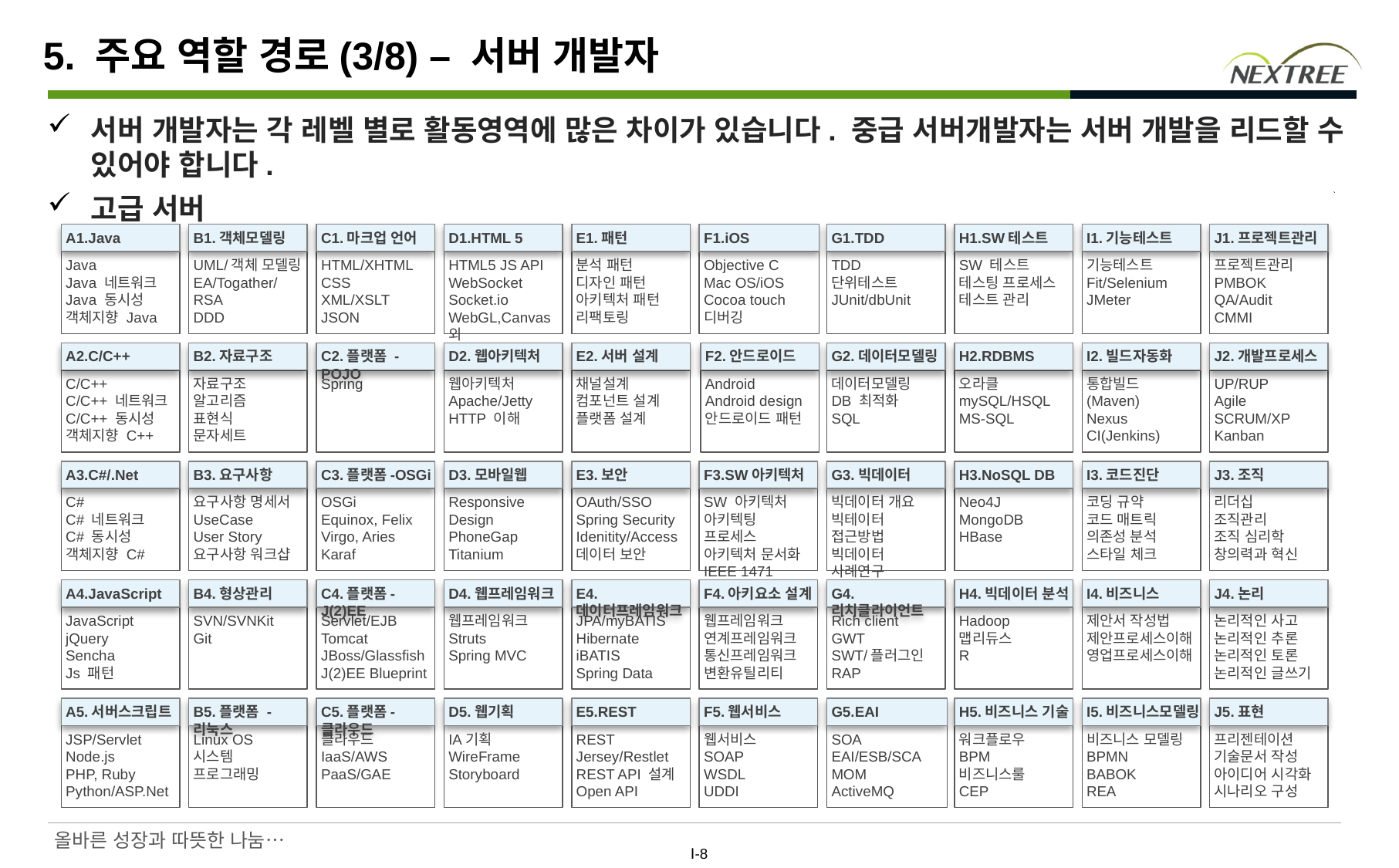

# 5. 주요 역할 경로(3/8) – 서버 개발자
서버 개발자는 각 레벨 별로 활동영역에 많은 차이가 있습니다. 중급 서버개발자는 서버 개발을 리드할 수 있어야 합니다.
고급 서버
A1.Java
B1.객체모델링
C1.마크업 언어
D1.HTML 5
E1.패턴
F1.iOS
G1.TDD
H1.SW테스트
I1.기능테스트
J1.프로젝트관리
Java
Java 네트워크
Java 동시성
객체지향 Java
UML/객체 모델링
EA/Togather/
RSA
DDD
HTML/XHTML
CSS
XML/XSLT
JSON
HTML5 JS API
WebSocket
Socket.io
WebGL,Canvas외
분석 패턴
디자인 패턴
아키텍처 패턴
리팩토링
Objective C
Mac OS/iOS
Cocoa touch
디버깅
TDD
단위테스트
JUnit/dbUnit
SW 테스트
테스팅 프로세스
테스트 관리
기능테스트
Fit/Selenium
JMeter
프로젝트관리
PMBOK
QA/Audit
CMMI
A2.C/C++
B2.자료구조
C2.플랫폼 - POJO
D2.웹아키텍처
E2.서버 설계
F2.안드로이드
G2.데이터모델링
H2.RDBMS
I2.빌드자동화
J2.개발프로세스
C/C++
C/C++ 네트워크
C/C++ 동시성
객체지향 C++
자료구조
알고리즘
표현식
문자세트
Spring
웹아키텍처
Apache/Jetty
HTTP 이해
채널설계
컴포넌트 설계
플랫폼 설계
Android
Android design
안드로이드 패턴
데이터모델링
DB 최적화
SQL
오라클
mySQL/HSQL
MS-SQL
통합빌드(Maven)
Nexus
CI(Jenkins)
UP/RUP
Agile
SCRUM/XP
Kanban
A3.C#/.Net
B3.요구사항
C3.플랫폼-OSGi
D3.모바일웹
E3.보안
F3.SW아키텍처
G3.빅데이터
H3.NoSQL DB
I3.코드진단
J3.조직
C#
C# 네트워크
C# 동시성
객체지향 C#
요구사항 명세서
UseCase
User Story
요구사항 워크샵
OSGi
Equinox, Felix
Virgo, Aries
Karaf
Responsive Design
PhoneGap
Titanium
OAuth/SSO
Spring Security
Idenitity/Access
데이터 보안
SW 아키텍처
아키텍팅 프로세스
아키텍처 문서화
IEEE 1471
빅데이터 개요
빅테이터 접근방법
빅데이터 사례연구
Neo4J
MongoDB
HBase
코딩 규약
코드 매트릭
의존성 분석
스타일 체크
리더십
조직관리
조직 심리학
창의력과 혁신
A4.JavaScript
B4.형상관리
C4.플랫폼-J(2)EE
D4.웹프레임워크
E4.데이터프레임워크
F4.아키요소 설계
G4.리치클라이언트
H4.빅데이터 분석
I4.비즈니스
J4.논리
JavaScript
jQuery
Sencha
Js 패턴
SVN/SVNKit
Git
Servlet/EJB
Tomcat
JBoss/Glassfish
J(2)EE Blueprint
웹프레임워크
Struts
Spring MVC
JPA/myBATIS
Hibernate
iBATIS
Spring Data
웹프레임워크
연계프레임워크
통신프레임워크
변환유틸리티
Rich client
GWT
SWT/플러그인
RAP
Hadoop
맵리듀스
R
제안서 작성법
제안프로세스이해
영업프로세스이해
논리적인 사고
논리적인 추론
논리적인 토론
논리적인 글쓰기
A5.서버스크립트
B5.플랫폼 - 리눅스
C5.플랫폼-클라우드
D5.웹기획
E5.REST
F5.웹서비스
G5.EAI
H5.비즈니스 기술
I5.비즈니스모델링
J5.표현
JSP/Servlet
Node.js
PHP, Ruby
Python/ASP.Net
Linux OS
시스템 프로그래밍
클라우드
IaaS/AWS
PaaS/GAE
IA기획
WireFrame
Storyboard
REST
Jersey/Restlet
REST API 설계
Open API
웹서비스
SOAP
WSDL
UDDI
SOA
EAI/ESB/SCA
MOM
ActiveMQ
워크플로우
BPM
비즈니스룰
CEP
비즈니스 모델링
BPMN
BABOK
REA
프리젠테이션
기술문서 작성
아이디어 시각화
시나리오 구성